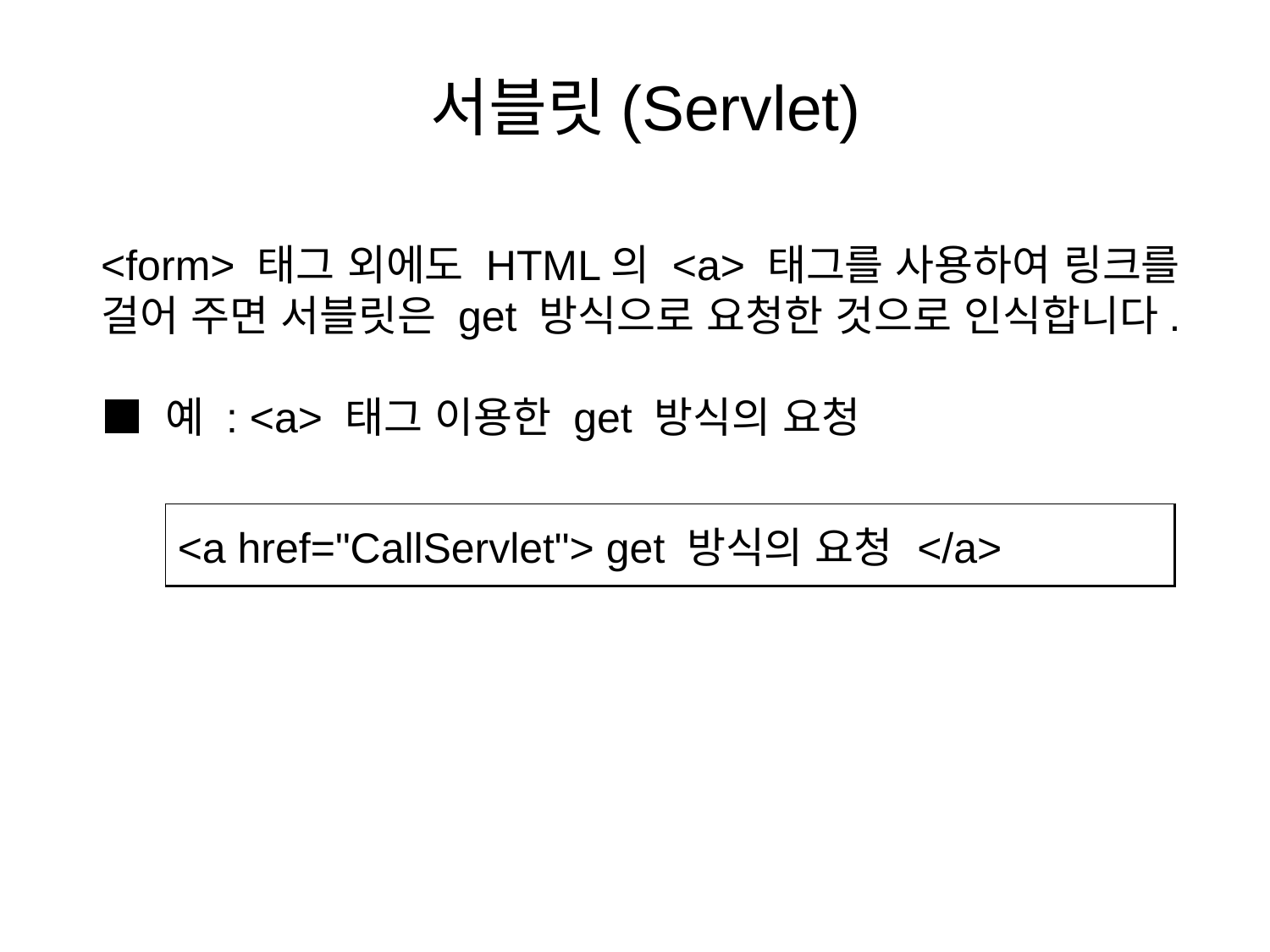

# 서블릿(Servlet)
<form> 태그 외에도 HTML의 <a> 태그를 사용하여 링크를 걸어 주면 서블릿은 get 방식으로 요청한 것으로 인식합니다.

■ 예 : <a> 태그 이용한 get 방식의 요청
| <a href="CallServlet"> get 방식의 요청 </a> |
| --- |